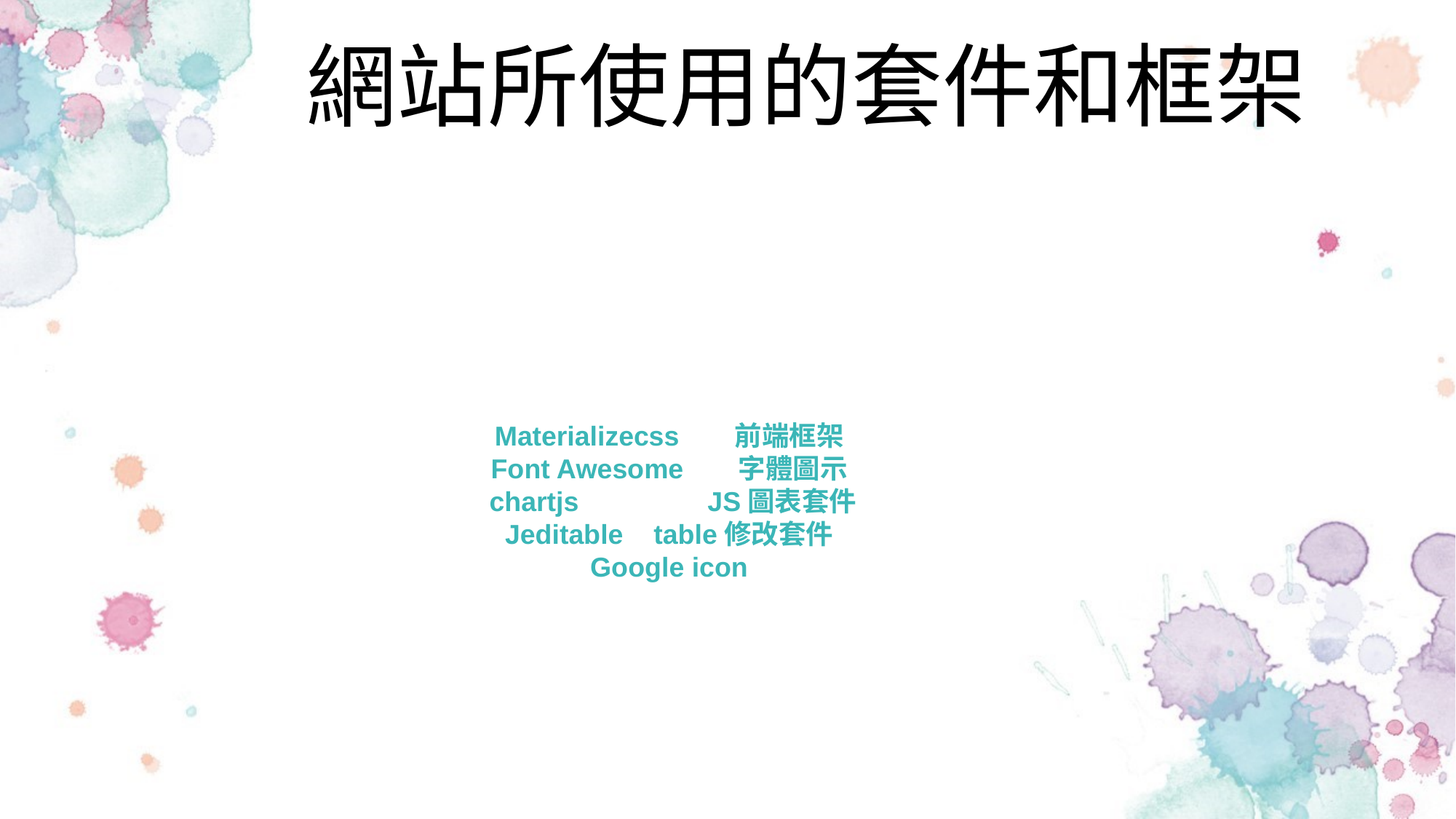

網站所使用的套件和框架
Materializecss 	  前端框架
Font Awesome 	   字體圖示
 chartjs    	 JS圖表套件
Jeditable    table修改套件
Google icon